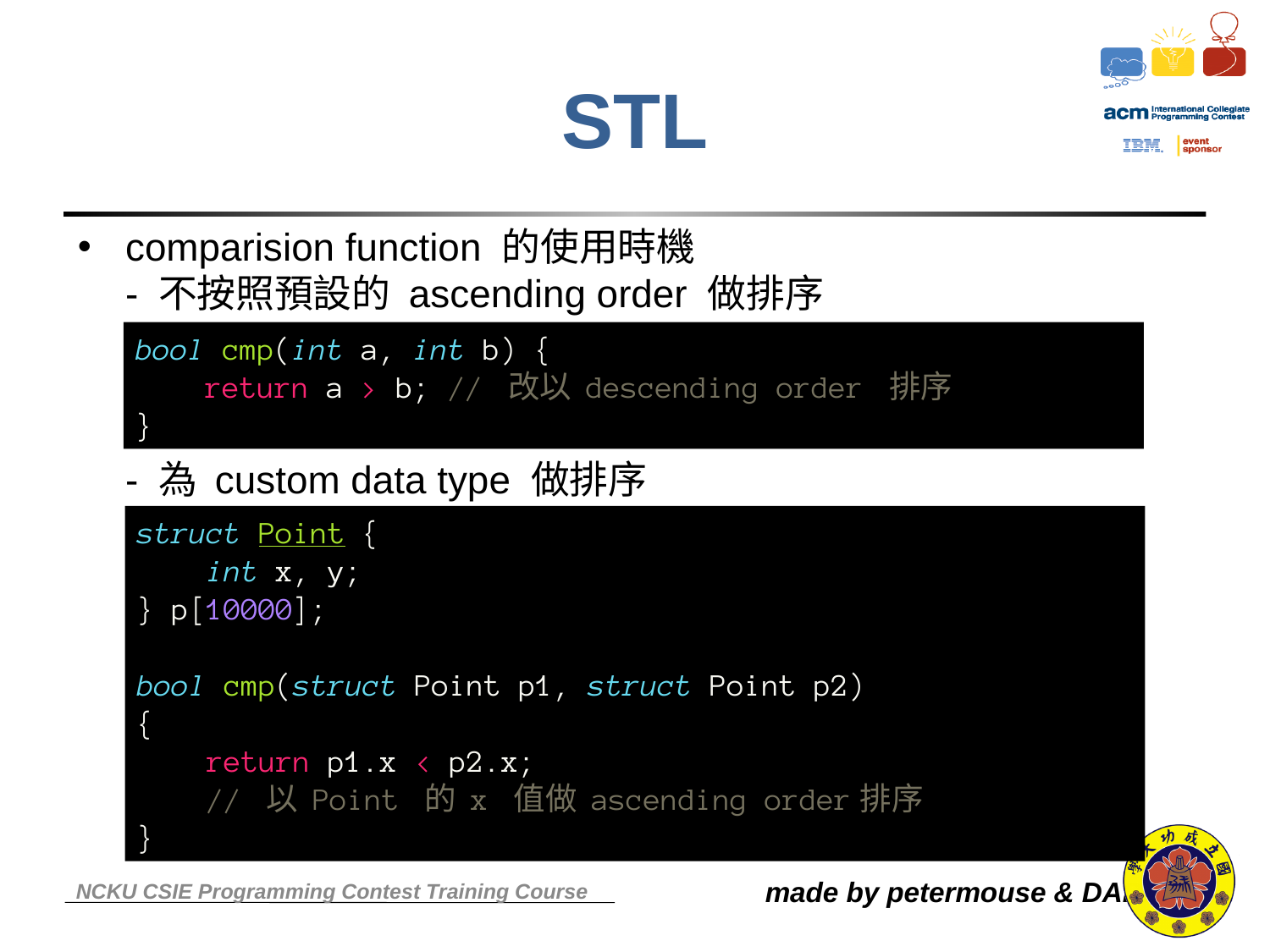

# STL
comparision function 的使用時機
- 不按照預設的 ascending order 做排序
- 為 custom data type 做排序

bool cmp(int a, int b) {
    return a > b; // 改以 descending order 排序
}
struct Point {
    int x, y;
} p[10000];

bool cmp(struct Point p1, struct Point p2)
{
    return p1.x < p2.x;
    // 以 Point 的 x 值做 ascending order排序
}